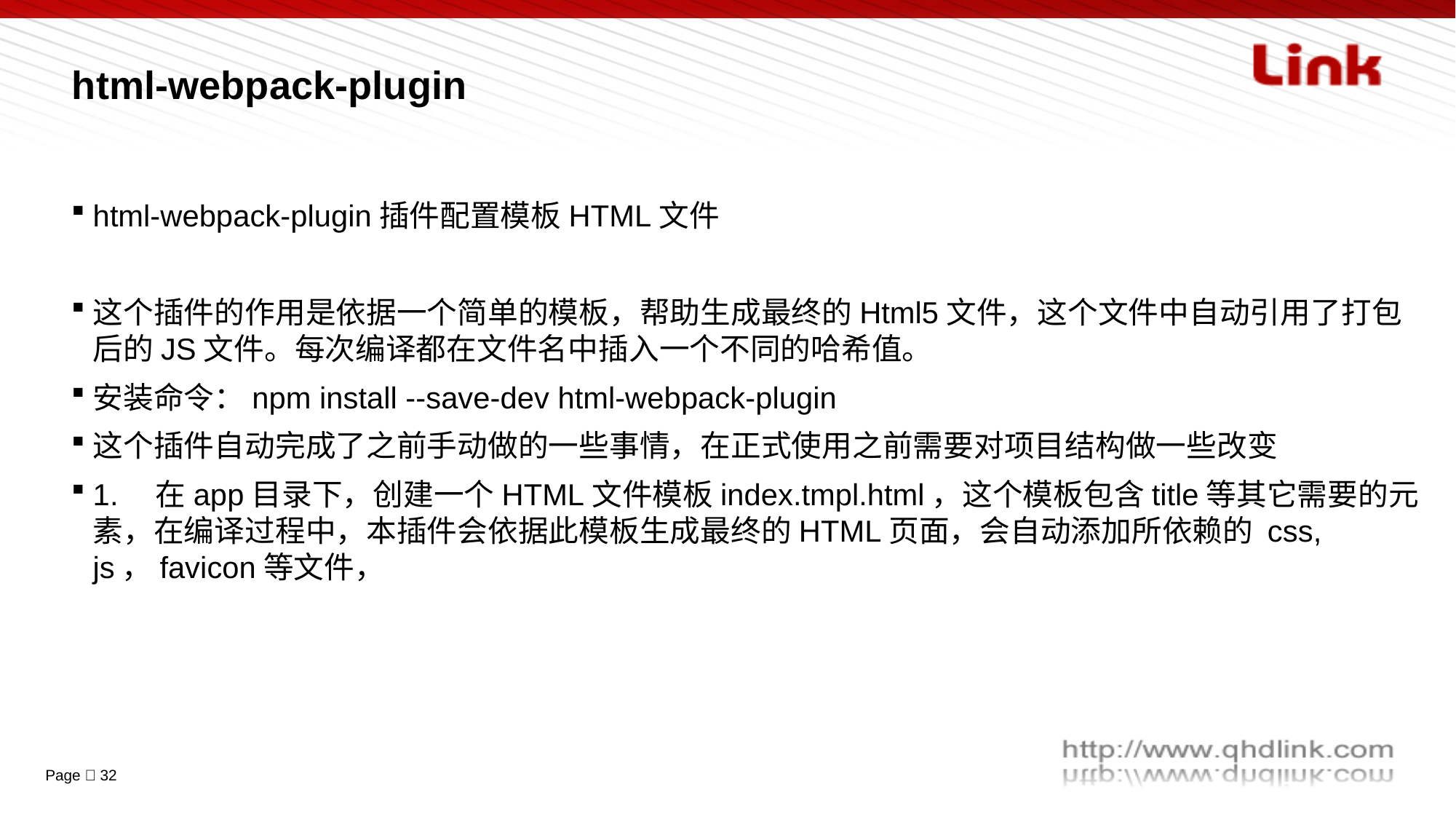

# html-webpack-plugin
html-webpack-plugin插件配置模板HTML文件

这个插件的作用是依据一个简单的模板，帮助生成最终的Html5文件，这个文件中自动引用了打包后的JS文件。每次编译都在文件名中插入一个不同的哈希值。
安装命令：npm install --save-dev html-webpack-plugin
这个插件自动完成了之前手动做的一些事情，在正式使用之前需要对项目结构做一些改变
1.　在app目录下，创建一个HTML文件模板index.tmpl.html，这个模板包含title等其它需要的元素，在编译过程中，本插件会依据此模板生成最终的HTML页面，会自动添加所依赖的 css, js，favicon等文件，